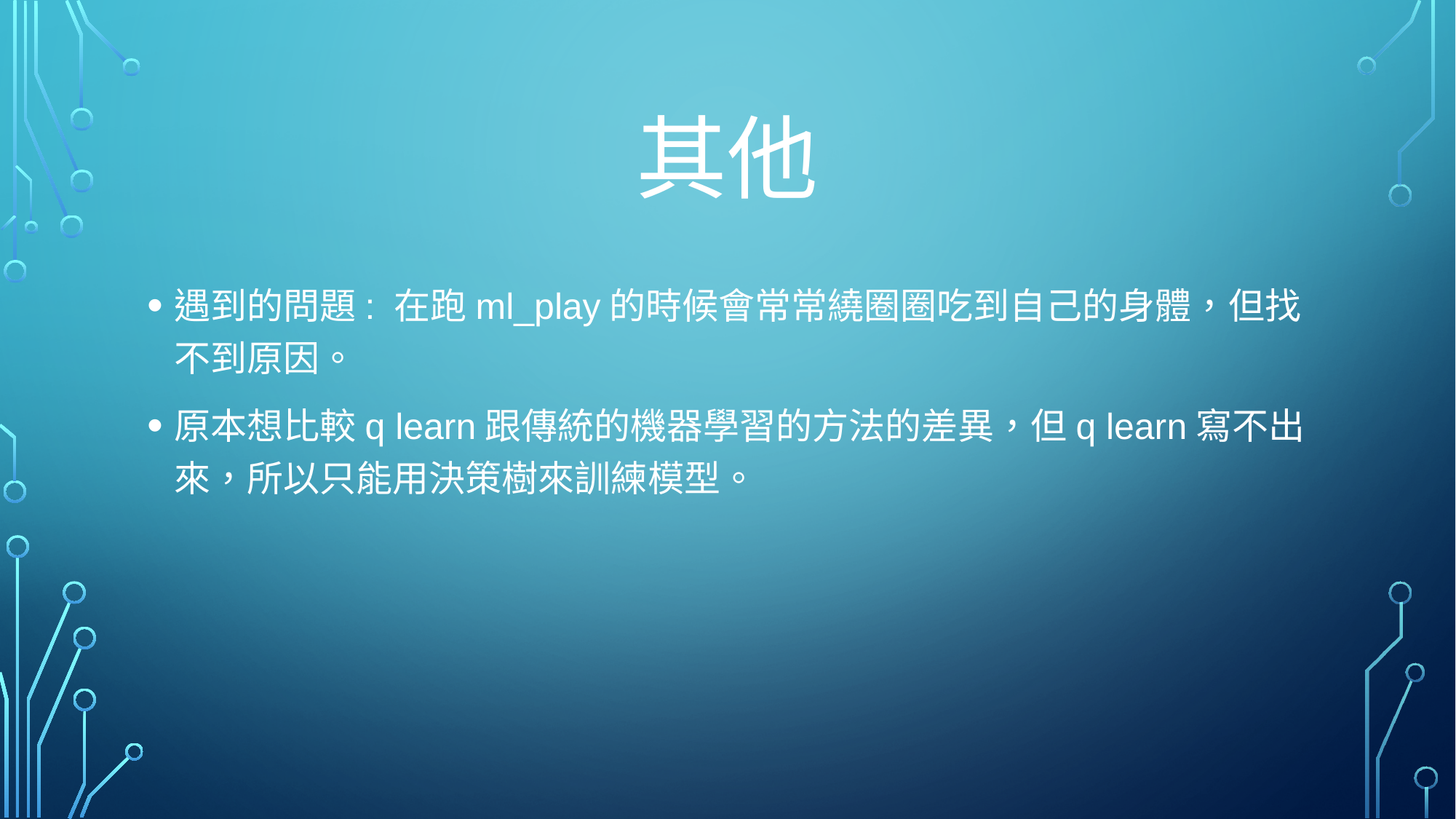

# 其他
遇到的問題: 在跑ml_play的時候會常常繞圈圈吃到自己的身體，但找不到原因。
原本想比較q learn跟傳統的機器學習的方法的差異，但q learn寫不出來，所以只能用決策樹來訓練模型。